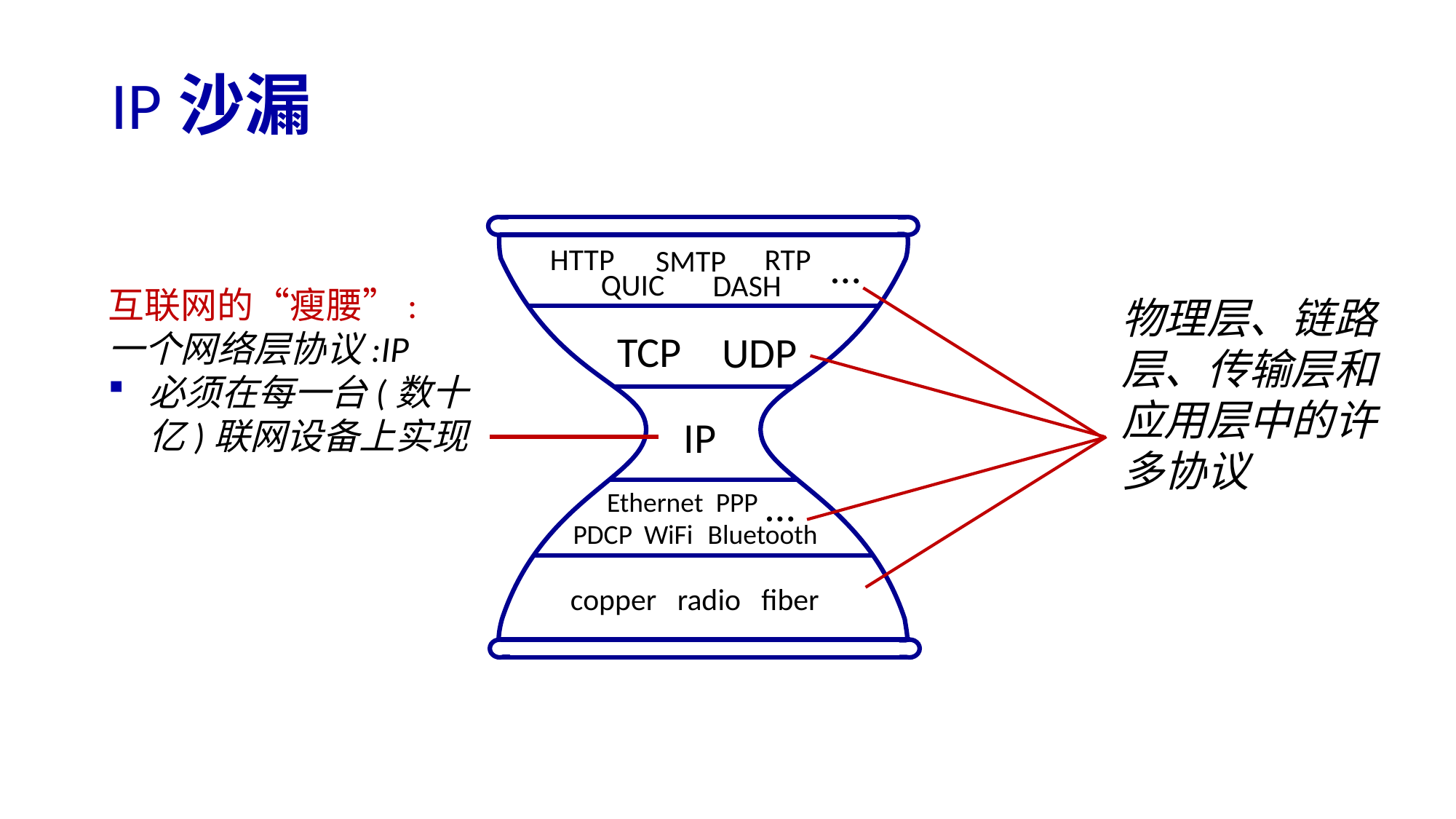

# IP沙漏

HTTP
RTP
…
SMTP
QUIC
DASH
TCP
UDP
IP
…
Ethernet
PPP
Bluetooth
WiFi
PDCP
copper   radio   fiber

互联网的“瘦腰”:
一个网络层协议:IP
必须在每一台(数十亿)联网设备上实现
物理层、链路层、传输层和应用层中的许多协议